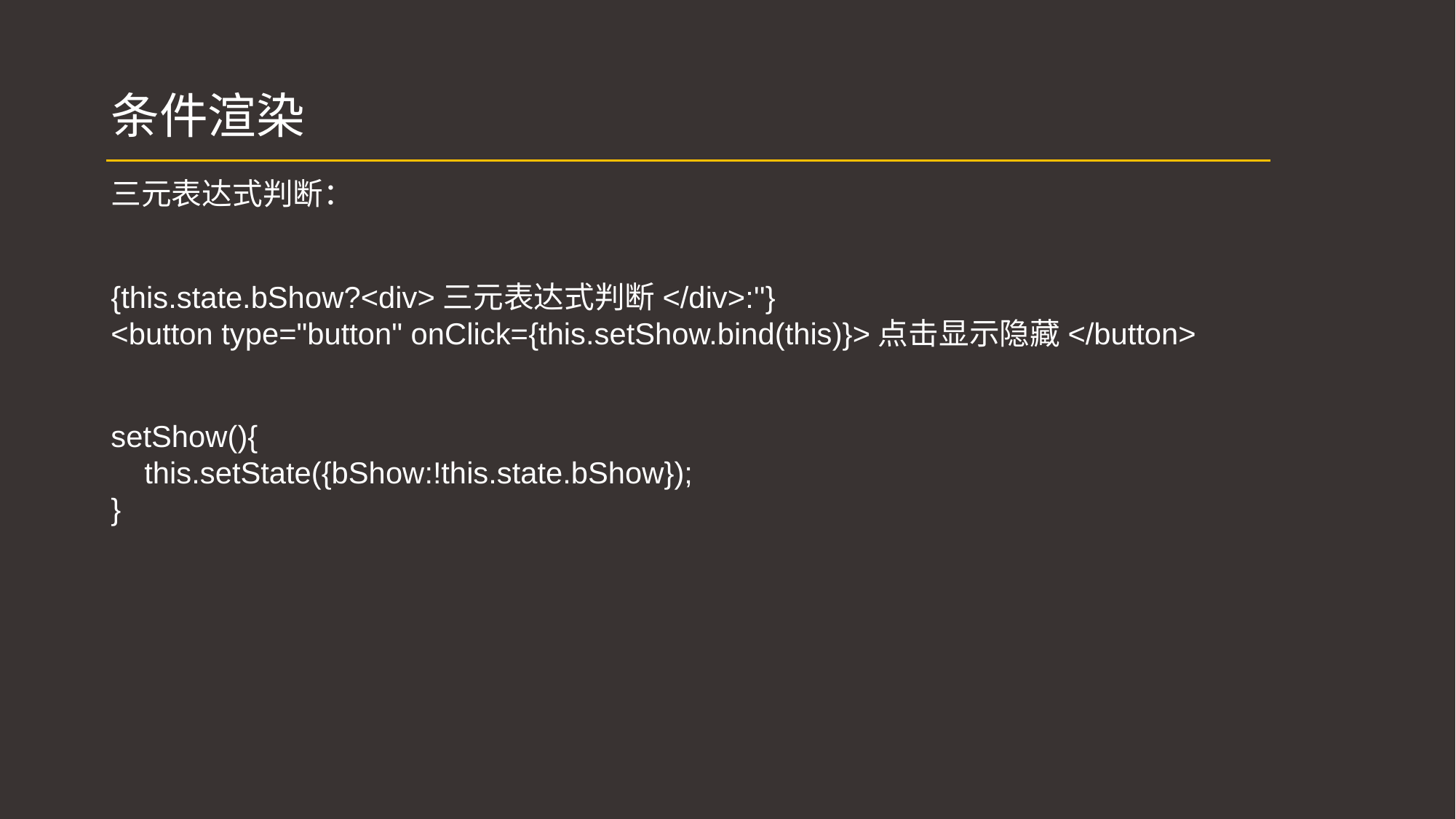

# 条件渲染
三元表达式判断：

{this.state.bShow?<div>三元表达式判断</div>:''}
<button type="button" onClick={this.setShow.bind(this)}>点击显示隐藏</button>

setShow(){
    this.setState({bShow:!this.state.bShow});
}